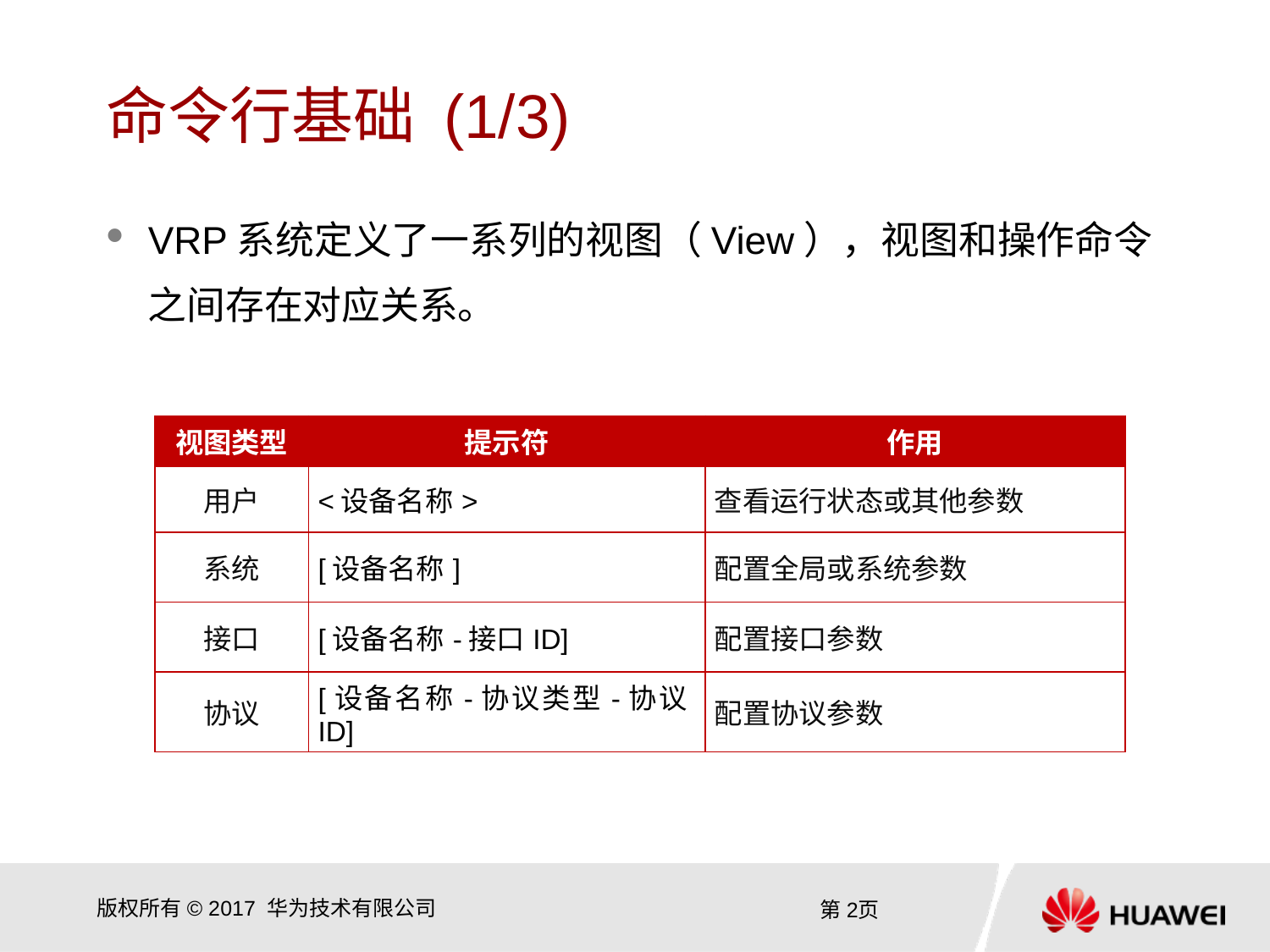

# 命令行基础 (1/3)
VRP系统定义了一系列的视图（View），视图和操作命令之间存在对应关系。
| 视图类型 | 提示符 | 作用 |
| --- | --- | --- |
| 用户 | <设备名称> | 查看运行状态或其他参数 |
| 系统 | [设备名称] | 配置全局或系统参数 |
| 接口 | [设备名称-接口ID] | 配置接口参数 |
| 协议 | [设备名称-协议类型-协议ID] | 配置协议参数 |